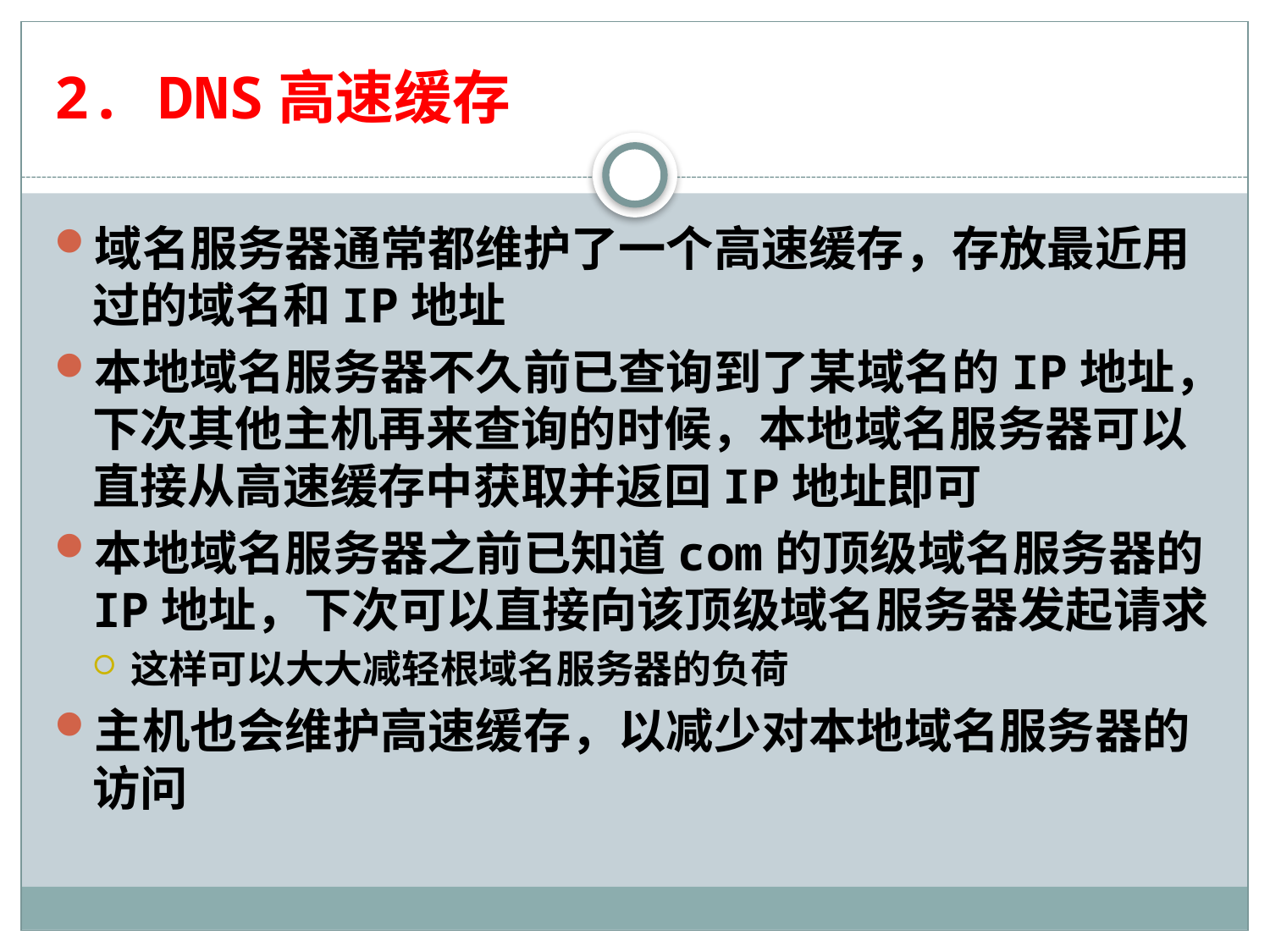

# 2. DNS高速缓存
域名服务器通常都维护了一个高速缓存，存放最近用过的域名和IP地址
本地域名服务器不久前已查询到了某域名的IP地址，下次其他主机再来查询的时候，本地域名服务器可以直接从高速缓存中获取并返回IP地址即可
本地域名服务器之前已知道com的顶级域名服务器的IP地址，下次可以直接向该顶级域名服务器发起请求
这样可以大大减轻根域名服务器的负荷
主机也会维护高速缓存，以减少对本地域名服务器的访问